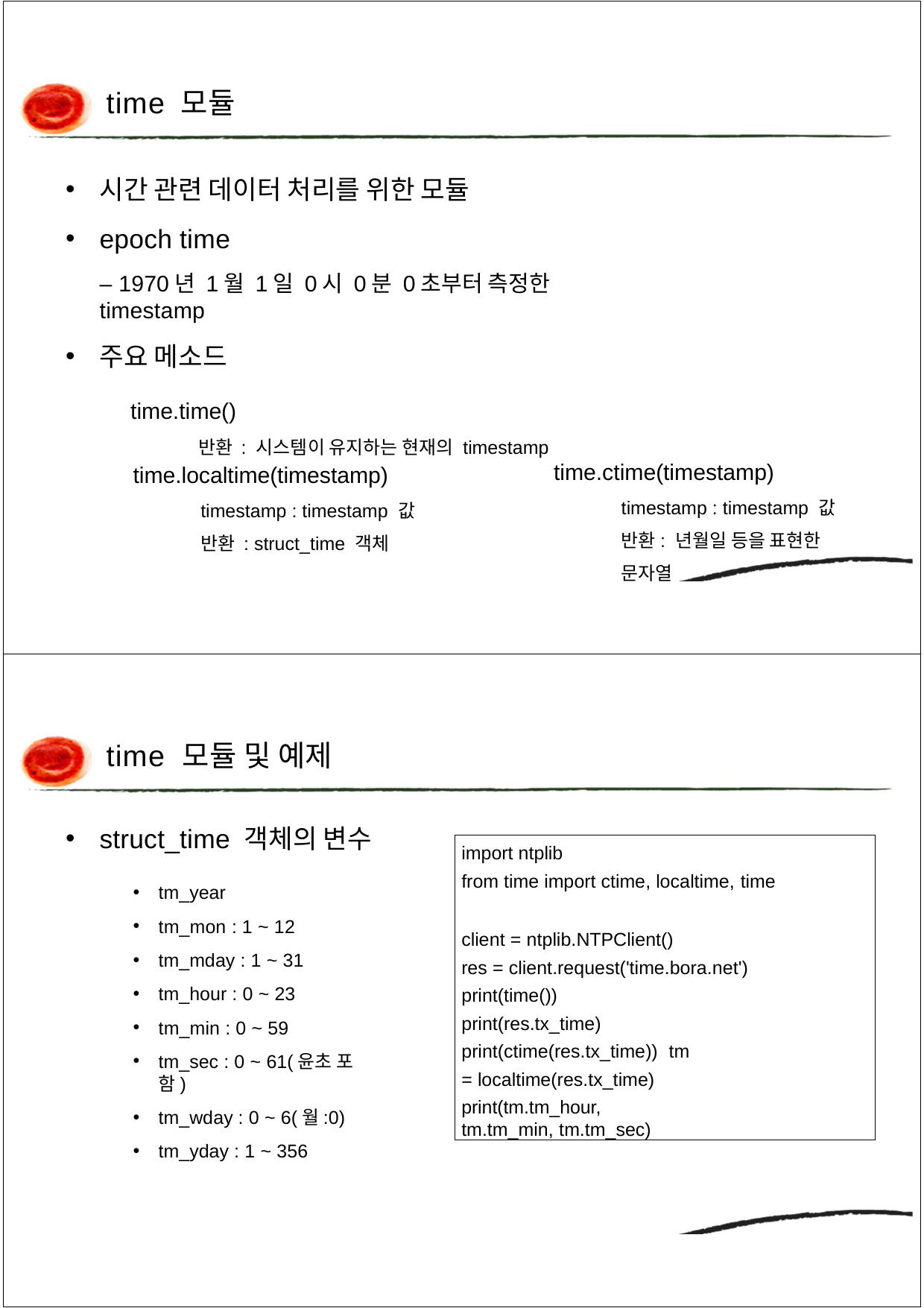

time 모듈

시간 관련 데이터 처리를 위한 모듈
epoch time
– 1970년 1월 1일 0시 0분 0초부터 측정한 timestamp
주요 메소드
time.time()
반환 : 시스템이 유지하는 현재의 timestamp
time.ctime(timestamp)  timestamp : timestamp 값  반환: 년월일 등을 표현한 문자열
time.localtime(timestamp)  timestamp : timestamp 값  반환 : struct_time 객체

time 모듈 및 예제
struct_time 객체의 변수
import ntplib
from time import ctime, localtime, time

client = ntplib.NTPClient()
res = client.request('time.bora.net')  print(time())
print(res.tx_time)
print(ctime(res.tx_time))  tm = localtime(res.tx_time)
print(tm.tm_hour, tm.tm_min, tm.tm_sec)
tm_year
tm_mon : 1 ~ 12
tm_mday : 1 ~ 31
tm_hour : 0 ~ 23
tm_min : 0 ~ 59
tm_sec : 0 ~ 61(윤초 포함)
tm_wday : 0 ~ 6(월:0)
tm_yday : 1 ~ 356